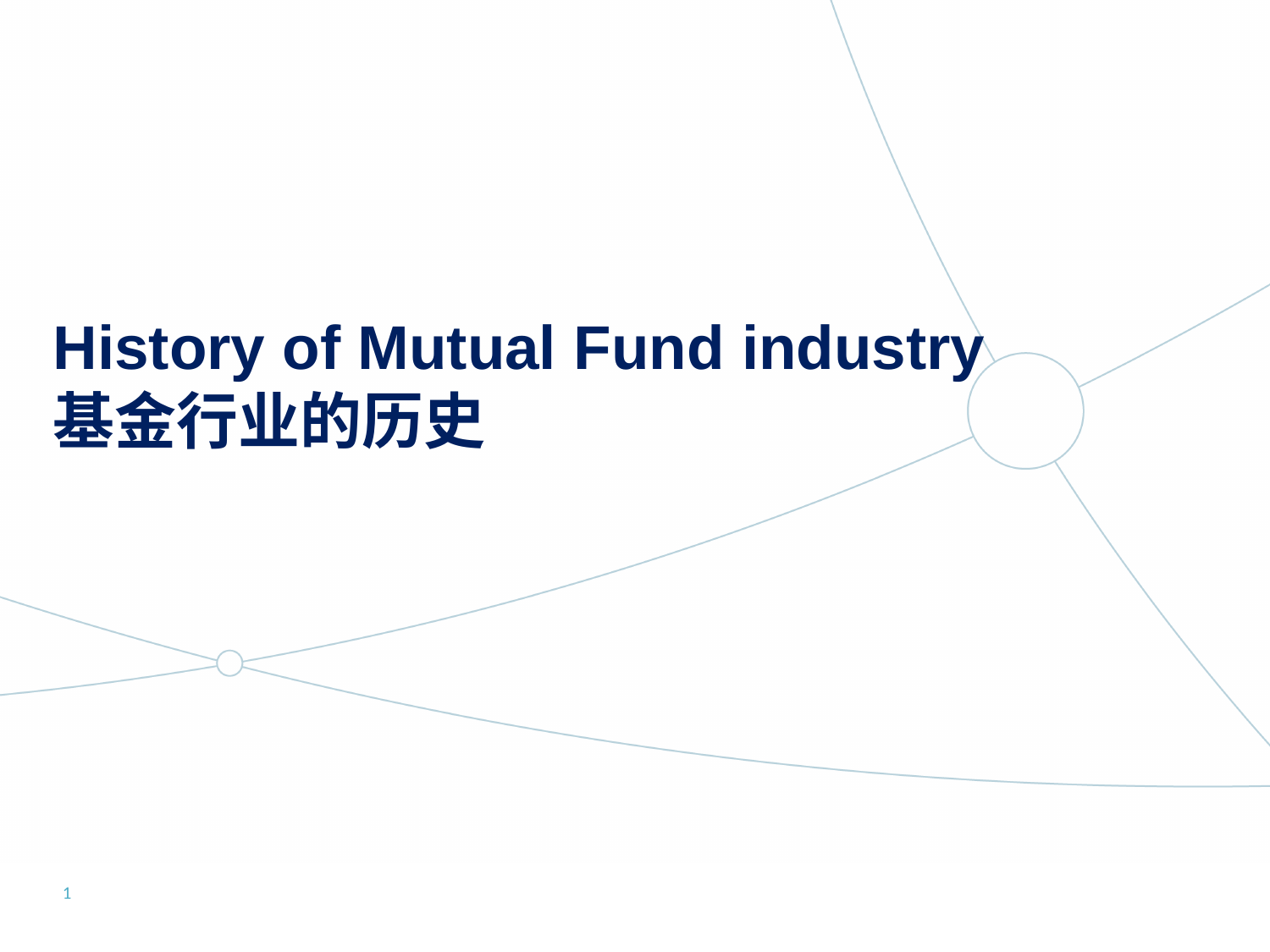

# History of Mutual Fund industry 基金行业的历史